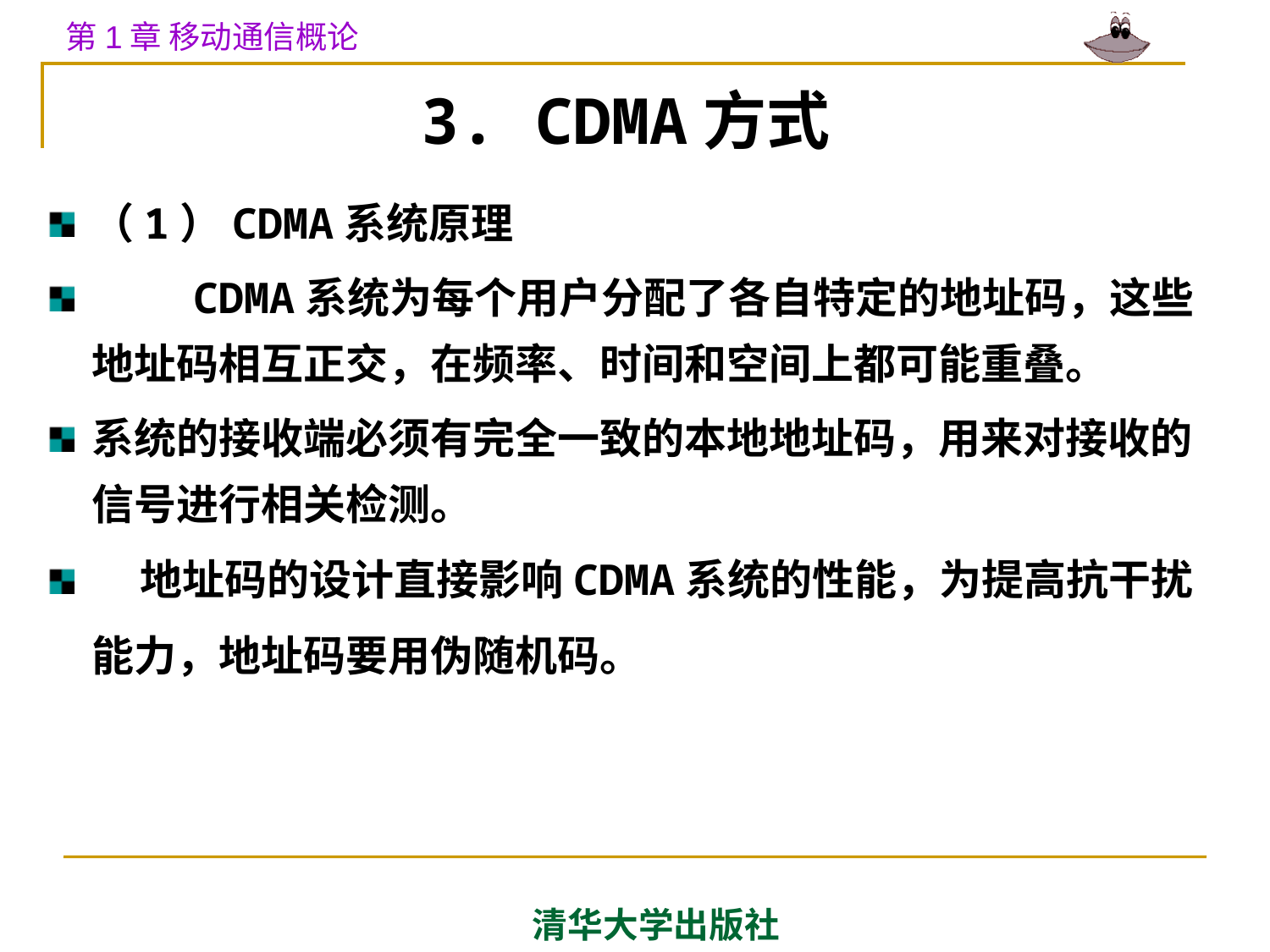

# 3. CDMA方式
（1）CDMA系统原理
    CDMA系统为每个用户分配了各自特定的地址码，这些地址码相互正交，在频率、时间和空间上都可能重叠。
系统的接收端必须有完全一致的本地地址码，用来对接收的信号进行相关检测。
    地址码的设计直接影响CDMA系统的性能，为提高抗干扰能力，地址码要用伪随机码。